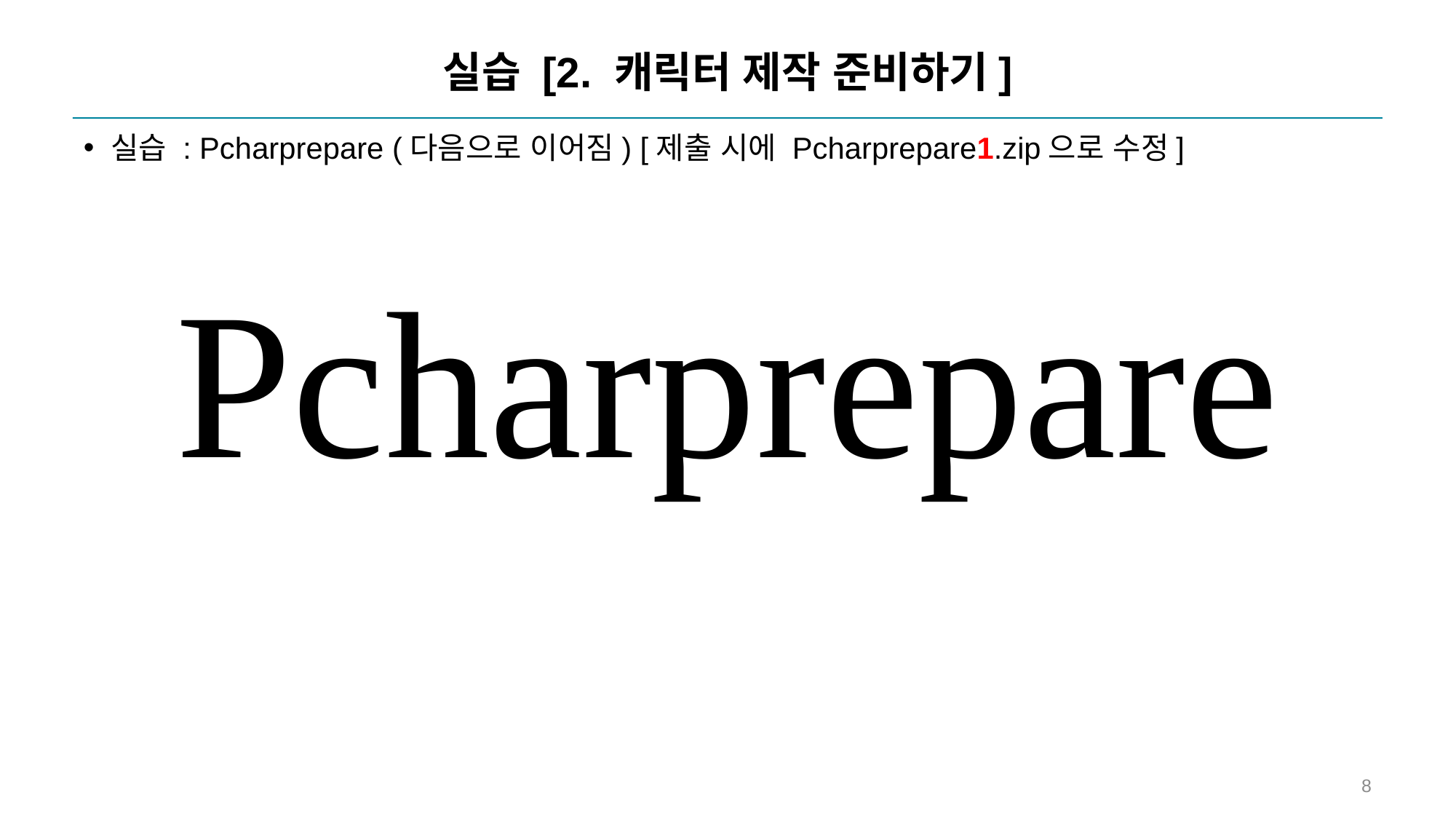

# 실습 [2. 캐릭터 제작 준비하기]
실습 : Pcharprepare (다음으로 이어짐) [제출 시에 Pcharprepare1.zip으로 수정]

Pcharprepare
8